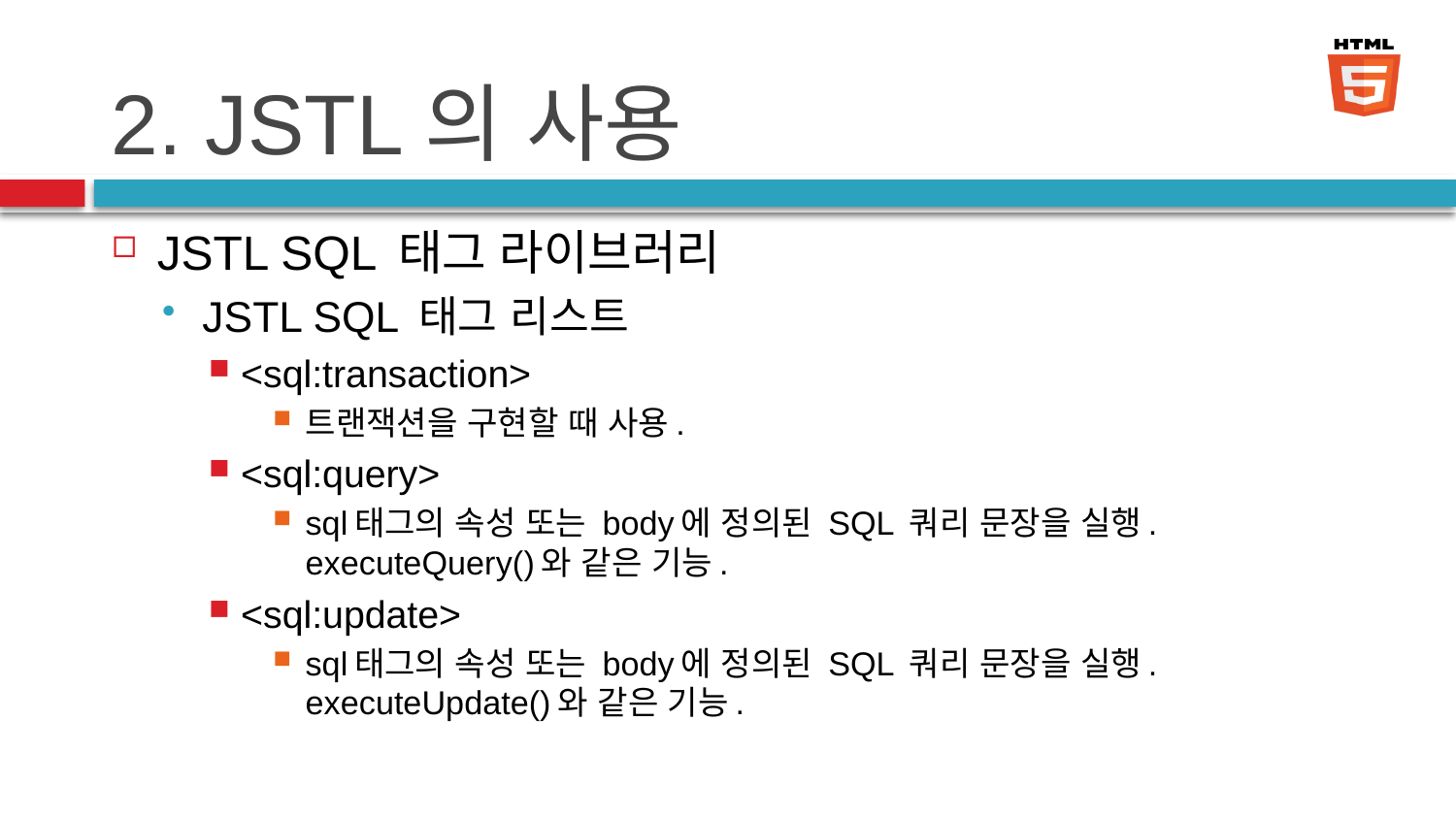

# 2. JSTL의 사용
JSTL SQL 태그 라이브러리
JSTL SQL 태그 리스트
<sql:transaction>
트랜잭션을 구현할 때 사용.
<sql:query>
sql태그의 속성 또는 body에 정의된 SQL 쿼리 문장을 실행. executeQuery()와 같은 기능.
<sql:update>
sql태그의 속성 또는 body에 정의된 SQL 쿼리 문장을 실행. executeUpdate()와 같은 기능.